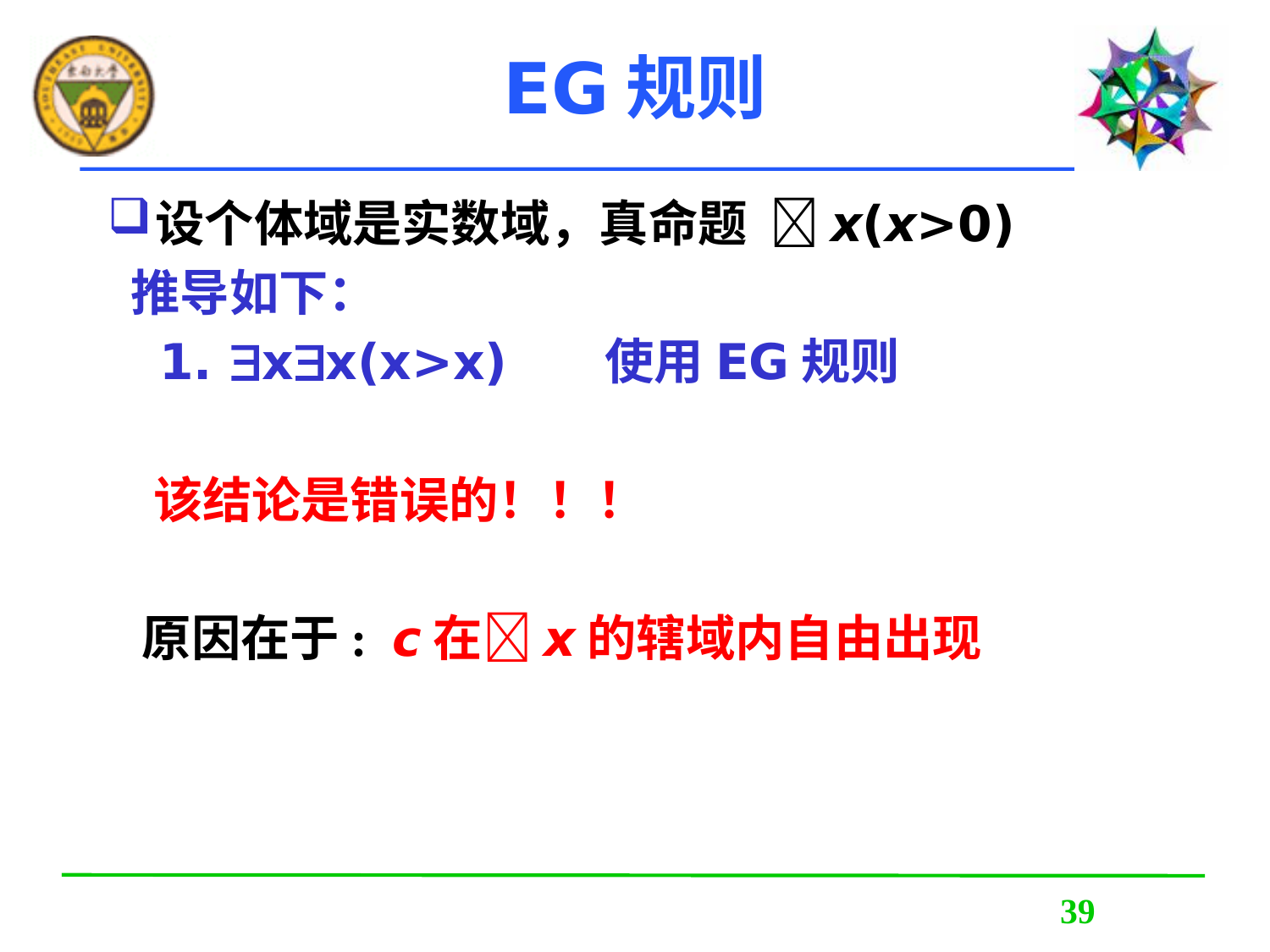

# EG规则
设个体域是实数域，真命题  ∃x(x>0)
 推导如下：
   1. ∃x∃x(x>x)     使用EG规则

   该结论是错误的！！！

  原因在于:  c在∃x的辖域内自由出现